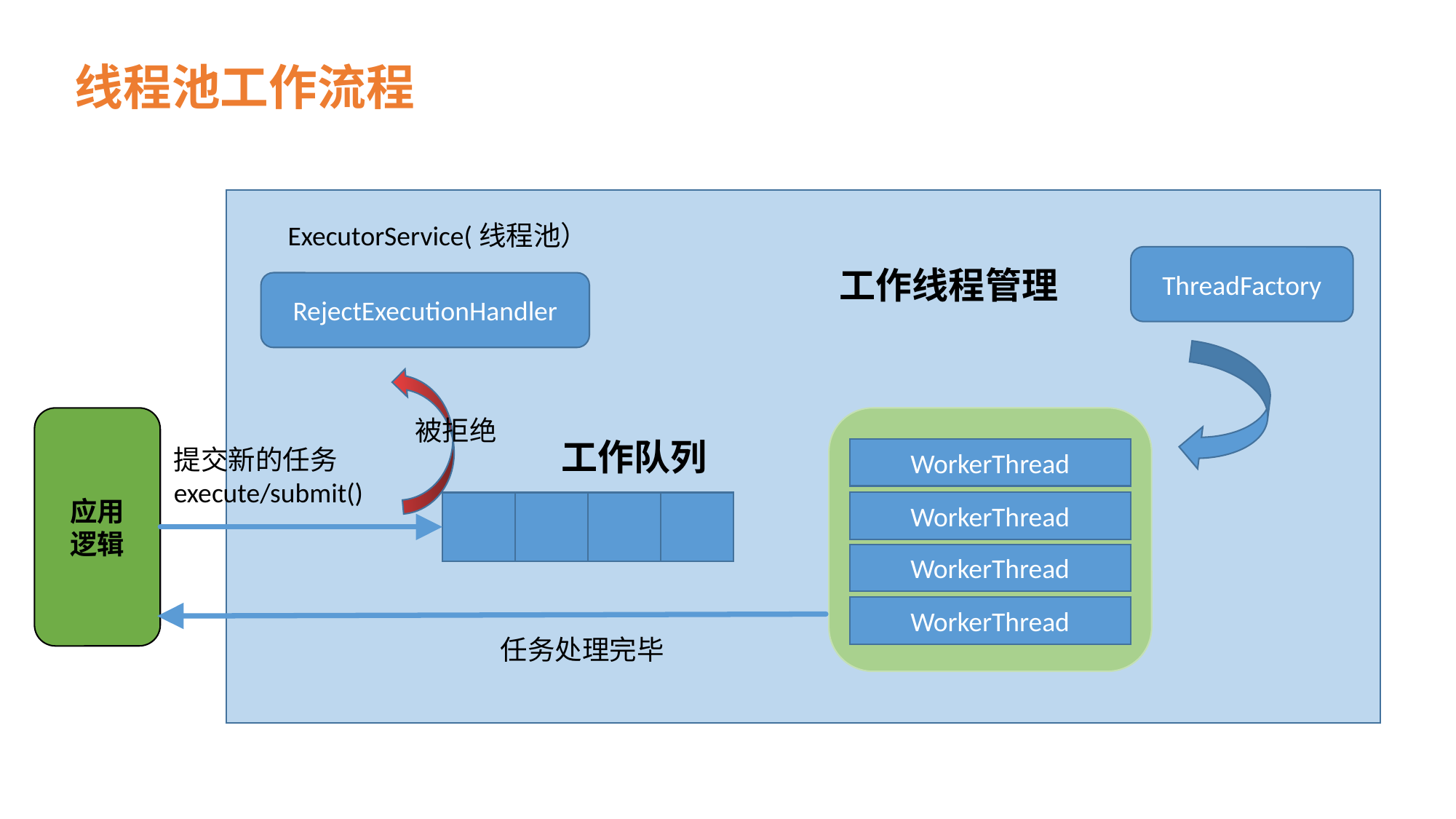

线程池工作流程

ExecutorService(线程池）
ThreadFactory
工作线程管理
RejectExecutionHandler

应用
逻辑
被拒绝

工作队列
提交新的任务
execute/submit()
WorkerThread

WorkerThread
WorkerThread
WorkerThread
任务处理完毕